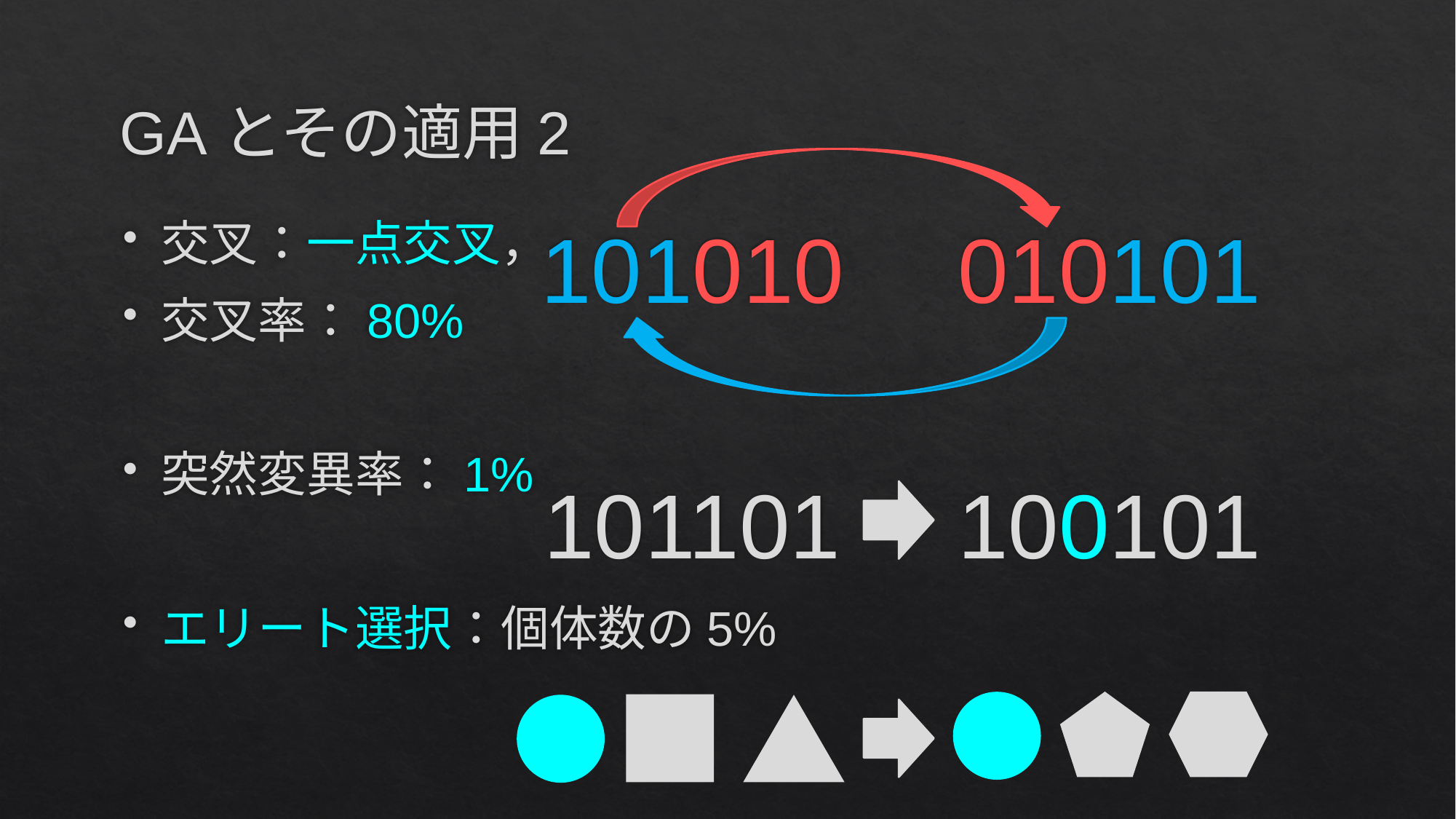

# GAとその適用2

交叉：一点交叉，
交叉率：80%

突然変異率：1%

エリート選択：個体数の5%
101010
010101

101101
100101